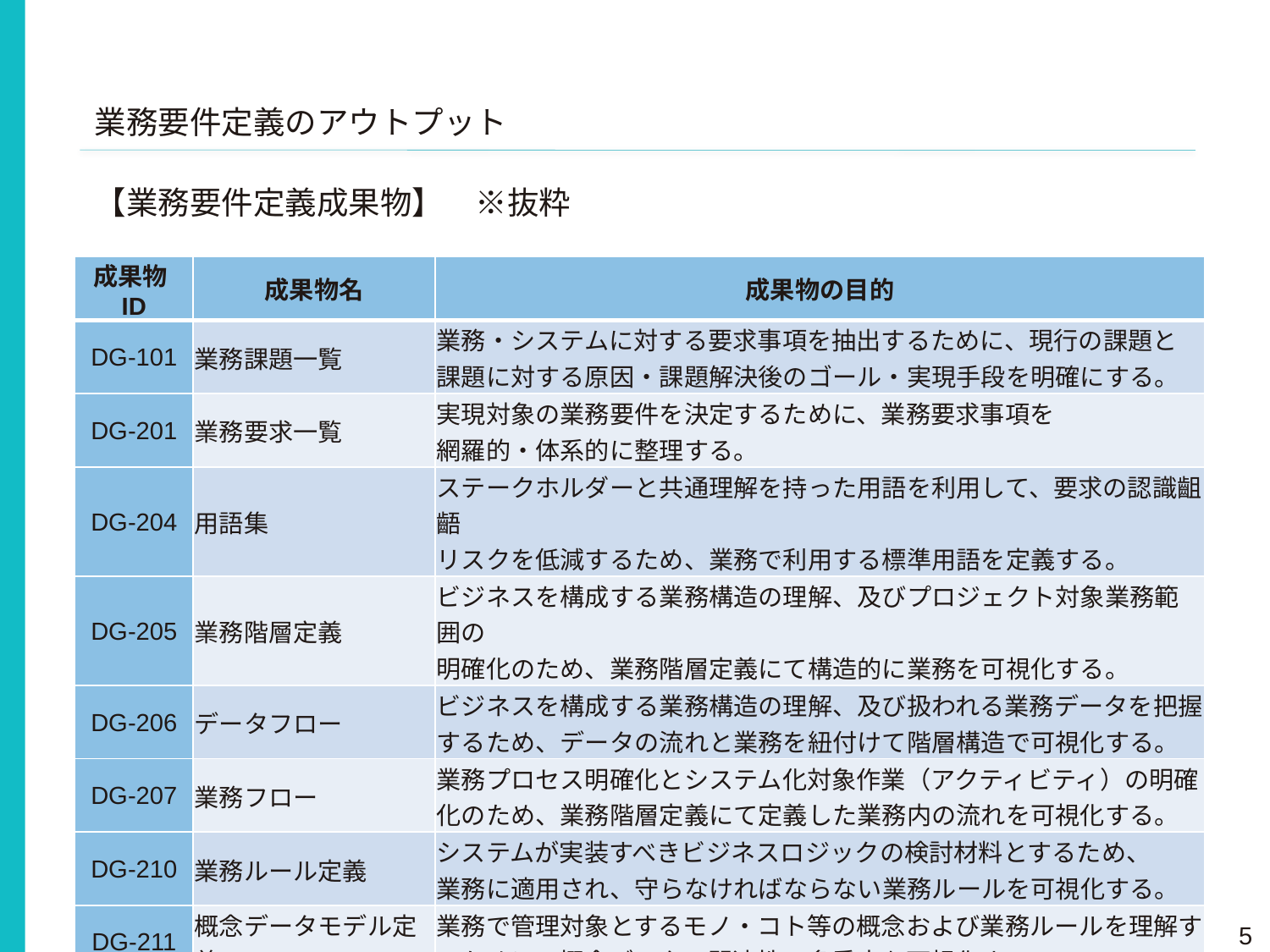

業務要件定義のアウトプット
【業務要件定義成果物】　※抜粋
| 成果物ID | 成果物名 | 成果物の目的 |
| --- | --- | --- |
| DG-101 | 業務課題一覧 | 業務・システムに対する要求事項を抽出するために、現行の課題と 課題に対する原因・課題解決後のゴール・実現手段を明確にする。 |
| DG-201 | 業務要求一覧 | 実現対象の業務要件を決定するために、業務要求事項を 網羅的・体系的に整理する。 |
| DG-204 | 用語集 | ステークホルダーと共通理解を持った用語を利用して、要求の認識齟齬 リスクを低減するため、業務で利用する標準用語を定義する。 |
| DG-205 | 業務階層定義 | ビジネスを構成する業務構造の理解、及びプロジェクト対象業務範囲の 明確化のため、業務階層定義にて構造的に業務を可視化する。 |
| DG-206 | データフロー | ビジネスを構成する業務構造の理解、及び扱われる業務データを把握するため、データの流れと業務を紐付けて階層構造で可視化する。 |
| DG-207 | 業務フロー | 業務プロセス明確化とシステム化対象作業（アクティビティ）の明確化のため、業務階層定義にて定義した業務内の流れを可視化する。 |
| DG-210 | 業務ルール定義 | システムが実装すべきビジネスロジックの検討材料とするため、 業務に適用され、守らなければならない業務ルールを可視化する。 |
| DG-211 | 概念データモデル定義 | 業務で管理対象とするモノ・コト等の概念および業務ルールを理解するために、概念データの関連性・多重度を可視化する。 |
| DG-212 | システム機能一覧 | システム要件定義のインプットとするため、 業務要求のモデル化で抽出されたシステム機能を整理する。 |
5